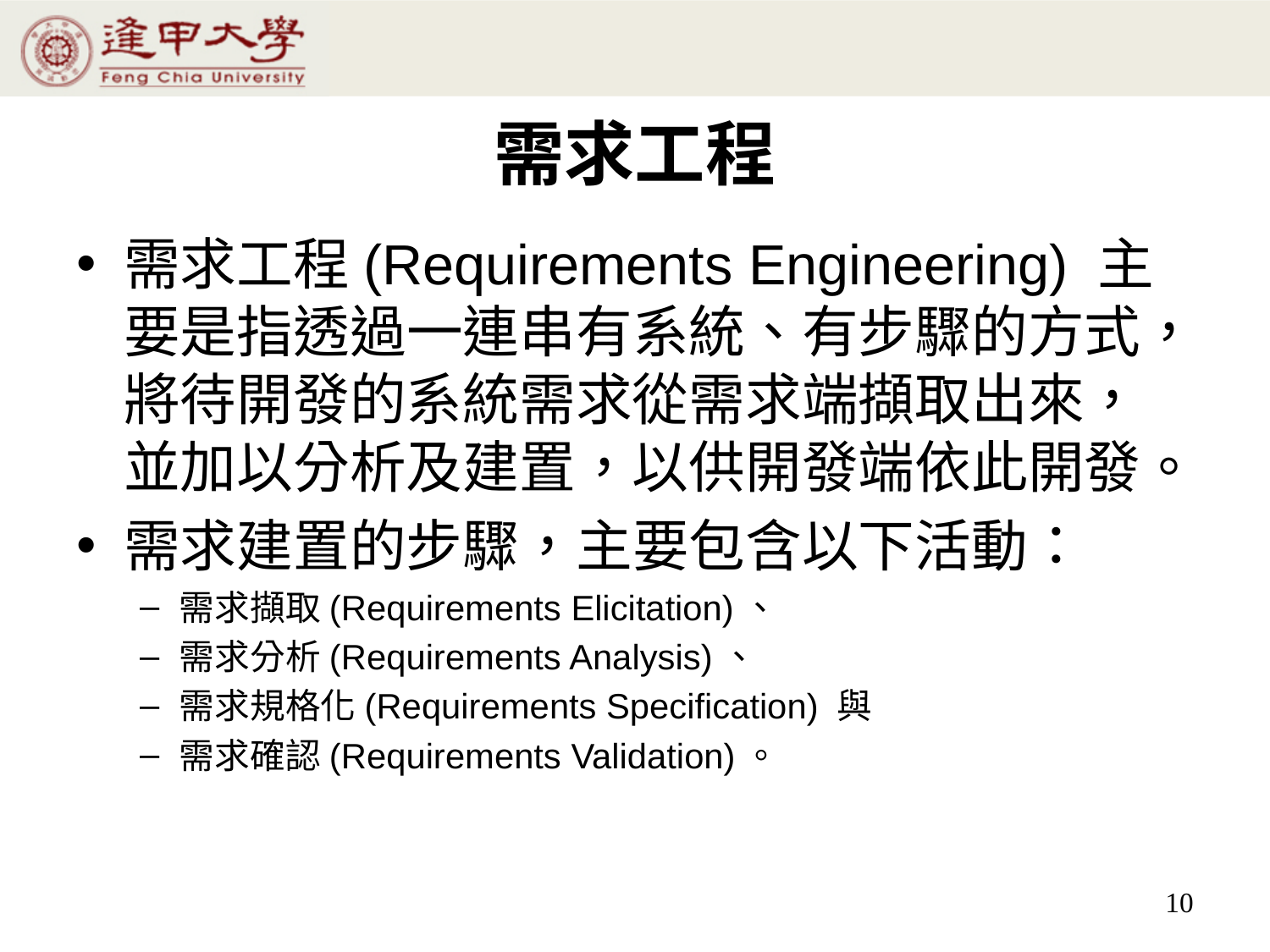

# 需求工程
需求工程(Requirements Engineering) 主要是指透過一連串有系統、有步驟的方式，將待開發的系統需求從需求端擷取出來，並加以分析及建置，以供開發端依此開發。
需求建置的步驟，主要包含以下活動：
需求擷取(Requirements Elicitation)、
需求分析(Requirements Analysis)、
需求規格化(Requirements Specification) 與
需求確認(Requirements Validation)。
10